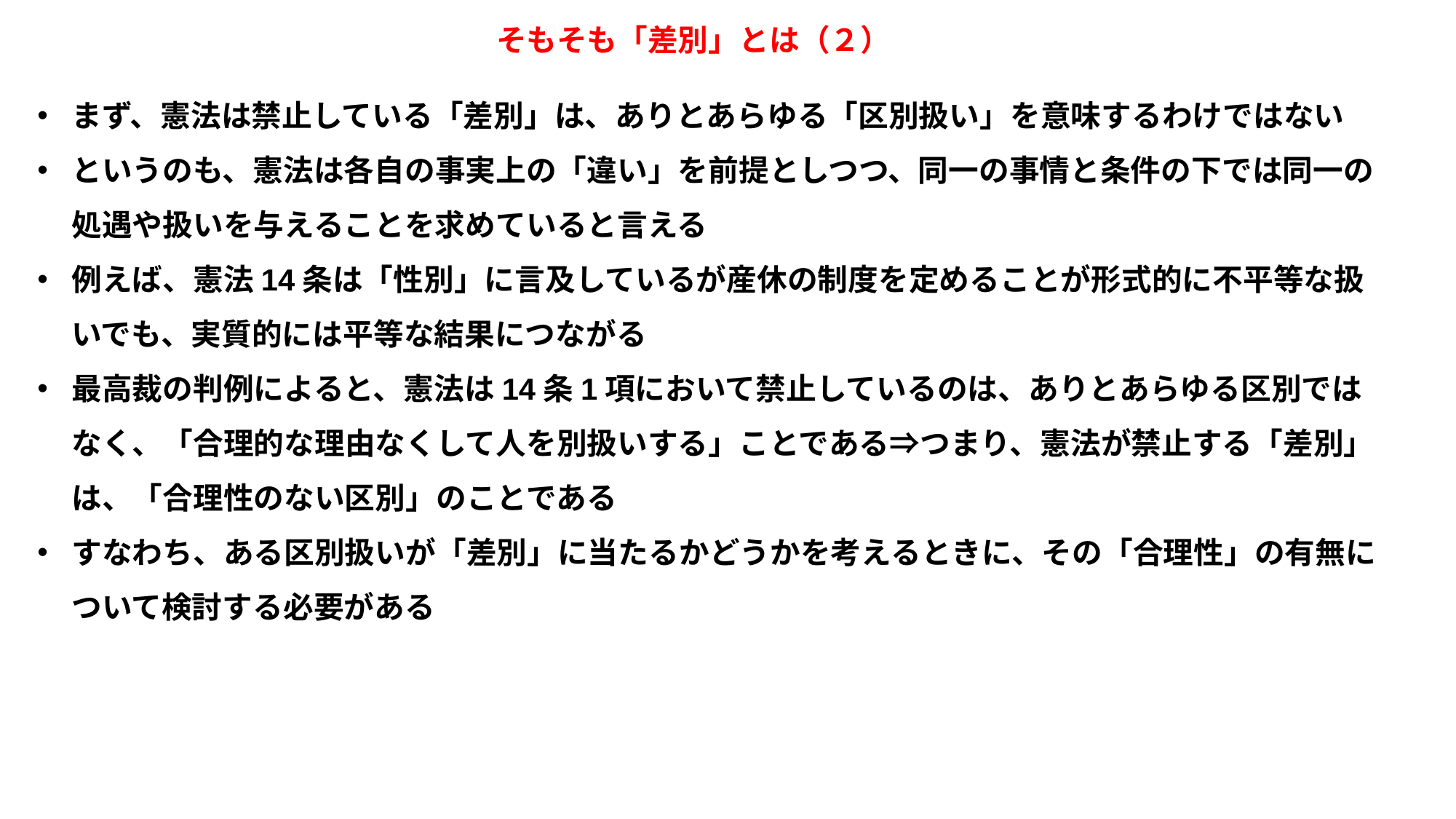

そもそも「差別」とは（２）
まず、憲法は禁止している「差別」は、ありとあらゆる「区別扱い」を意味するわけではない
というのも、憲法は各自の事実上の「違い」を前提としつつ、同一の事情と条件の下では同一の処遇や扱いを与えることを求めていると言える
例えば、憲法14条は「性別」に言及しているが産休の制度を定めることが形式的に不平等な扱いでも、実質的には平等な結果につながる
最高裁の判例によると、憲法は14条1項において禁止しているのは、ありとあらゆる区別ではなく、「合理的な理由なくして人を別扱いする」ことである⇒つまり、憲法が禁止する「差別」は、「合理性のない区別」のことである
すなわち、ある区別扱いが「差別」に当たるかどうかを考えるときに、その「合理性」の有無について検討する必要がある